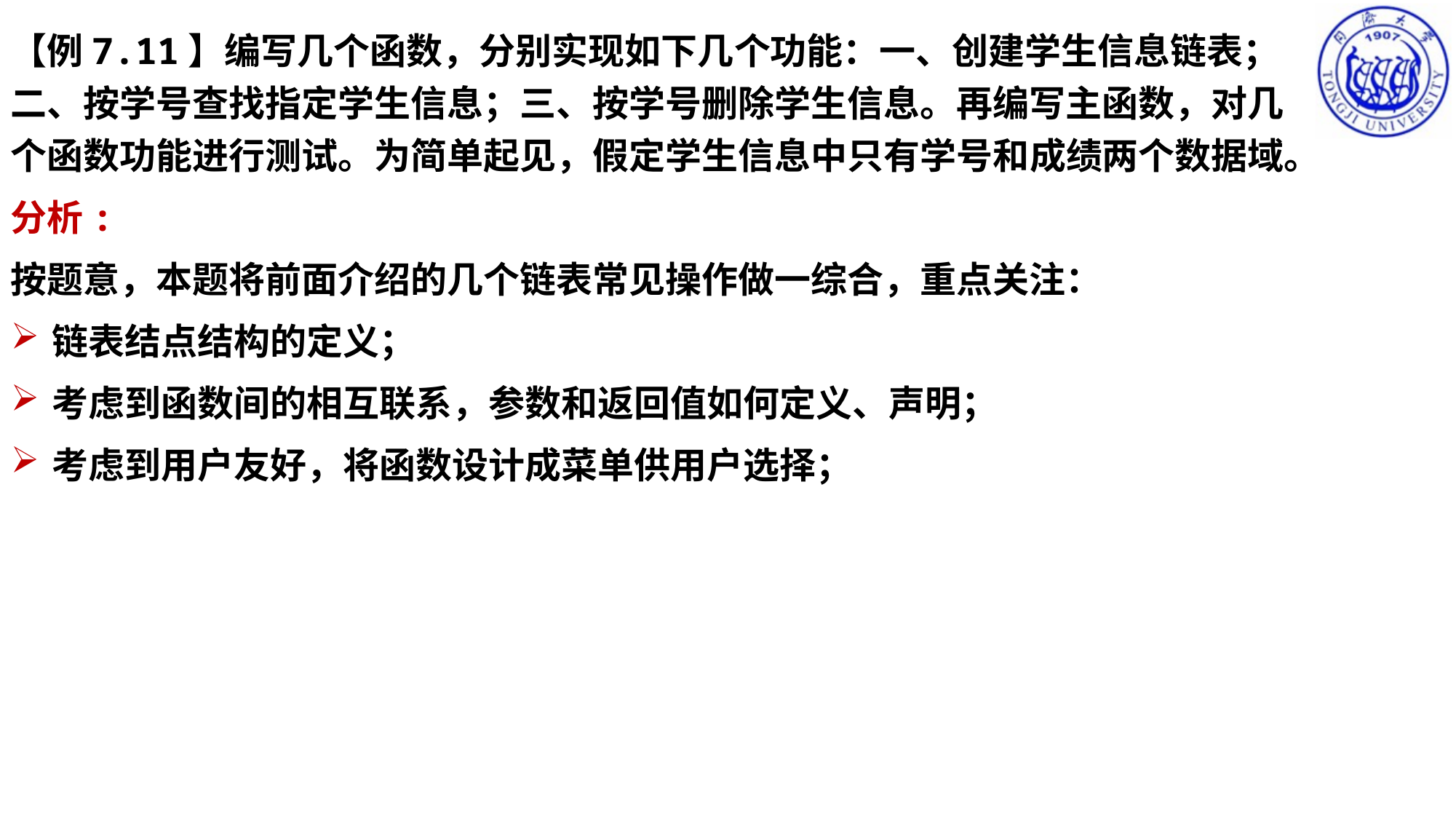

【例7.11】编写几个函数，分别实现如下几个功能：一、创建学生信息链表；二、按学号查找指定学生信息；三、按学号删除学生信息。再编写主函数，对几个函数功能进行测试。为简单起见，假定学生信息中只有学号和成绩两个数据域。
分析:
按题意，本题将前面介绍的几个链表常见操作做一综合，重点关注：
链表结点结构的定义；
考虑到函数间的相互联系，参数和返回值如何定义、声明；
考虑到用户友好，将函数设计成菜单供用户选择；